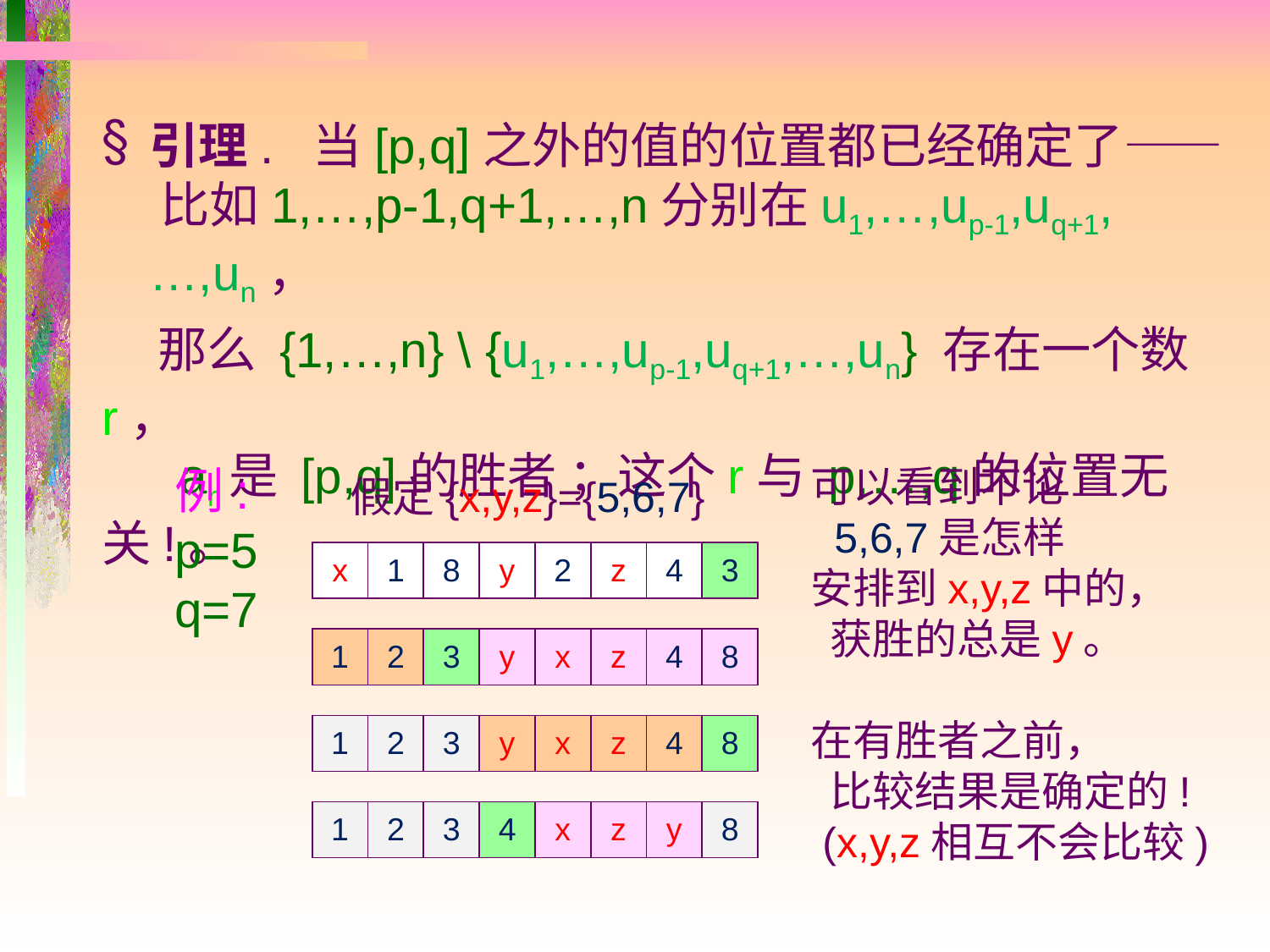

引理.  当[p,q]之外的值的位置都已经确定了——
 比如1,…,p-1,q+1,…,n分别在u1,…,up-1,uq+1,…,un，
    那么 {1,…,n} \ {u1,…,up-1,uq+1,…,un} 存在一个数r，
      ar是 [p,q]的胜者 ；这个r与 p,…,q的位置无关!。
例:
p=5
q=7
可以看到不论
  5,6,7是怎样
安排到x,y,z中的，
 获胜的总是y。

在有胜者之前，
 比较结果是确定的!
 (x,y,z相互不会比较)
假定{x,y,z}={5,6,7}
| x | 1 | 8 | y | 2 | z | 4 | 3 |
| --- | --- | --- | --- | --- | --- | --- | --- |
| 1 | 2 | 3 | y | x | z | 4 | 8 |
| --- | --- | --- | --- | --- | --- | --- | --- |
| 1 | 2 | 3 | y | x | z | 4 | 8 |
| --- | --- | --- | --- | --- | --- | --- | --- |
| 1 | 2 | 3 | 4 | x | z | y | 8 |
| --- | --- | --- | --- | --- | --- | --- | --- |